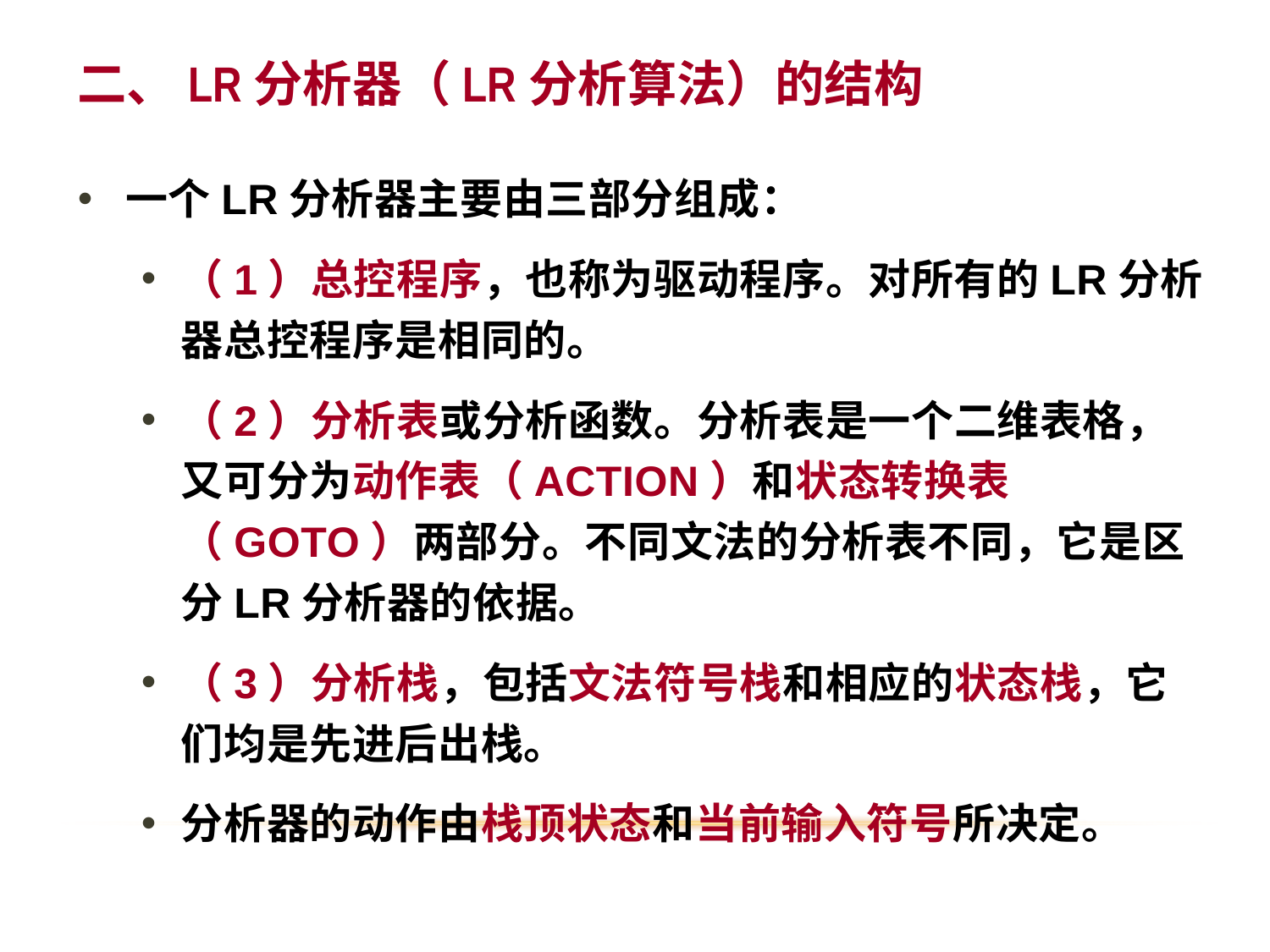

二、LR分析器（LR分析算法）的结构
一个LR分析器主要由三部分组成：
（1）总控程序，也称为驱动程序。对所有的LR分析器总控程序是相同的。
（2）分析表或分析函数。分析表是一个二维表格，又可分为动作表（ACTION）和状态转换表（GOTO）两部分。不同文法的分析表不同，它是区分LR分析器的依据。
（3）分析栈，包括文法符号栈和相应的状态栈，它们均是先进后出栈。
分析器的动作由栈顶状态和当前输入符号所决定。